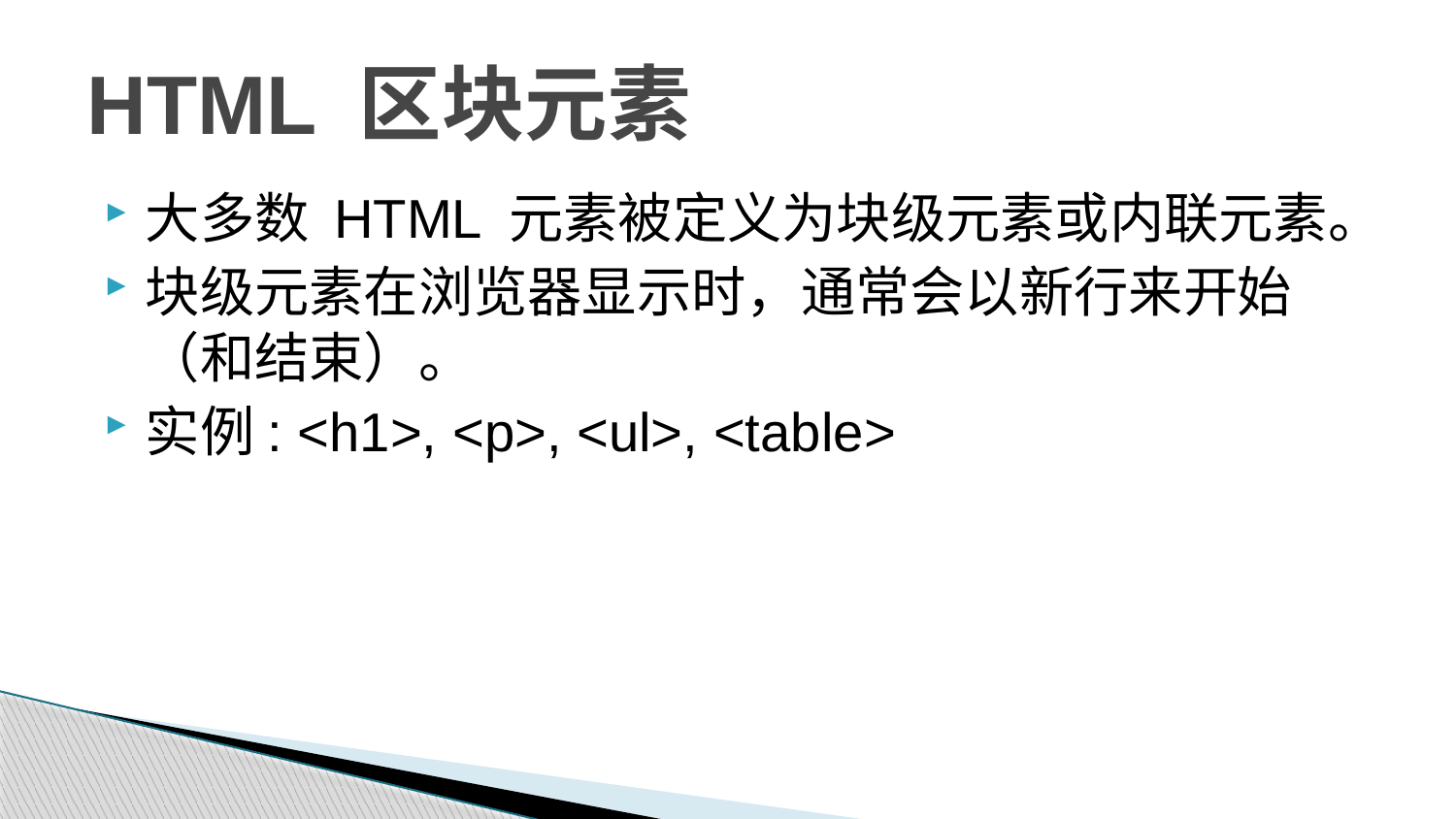

# HTML 区块元素
大多数 HTML 元素被定义为块级元素或内联元素。
块级元素在浏览器显示时，通常会以新行来开始（和结束）。
实例: <h1>, <p>, <ul>, <table>